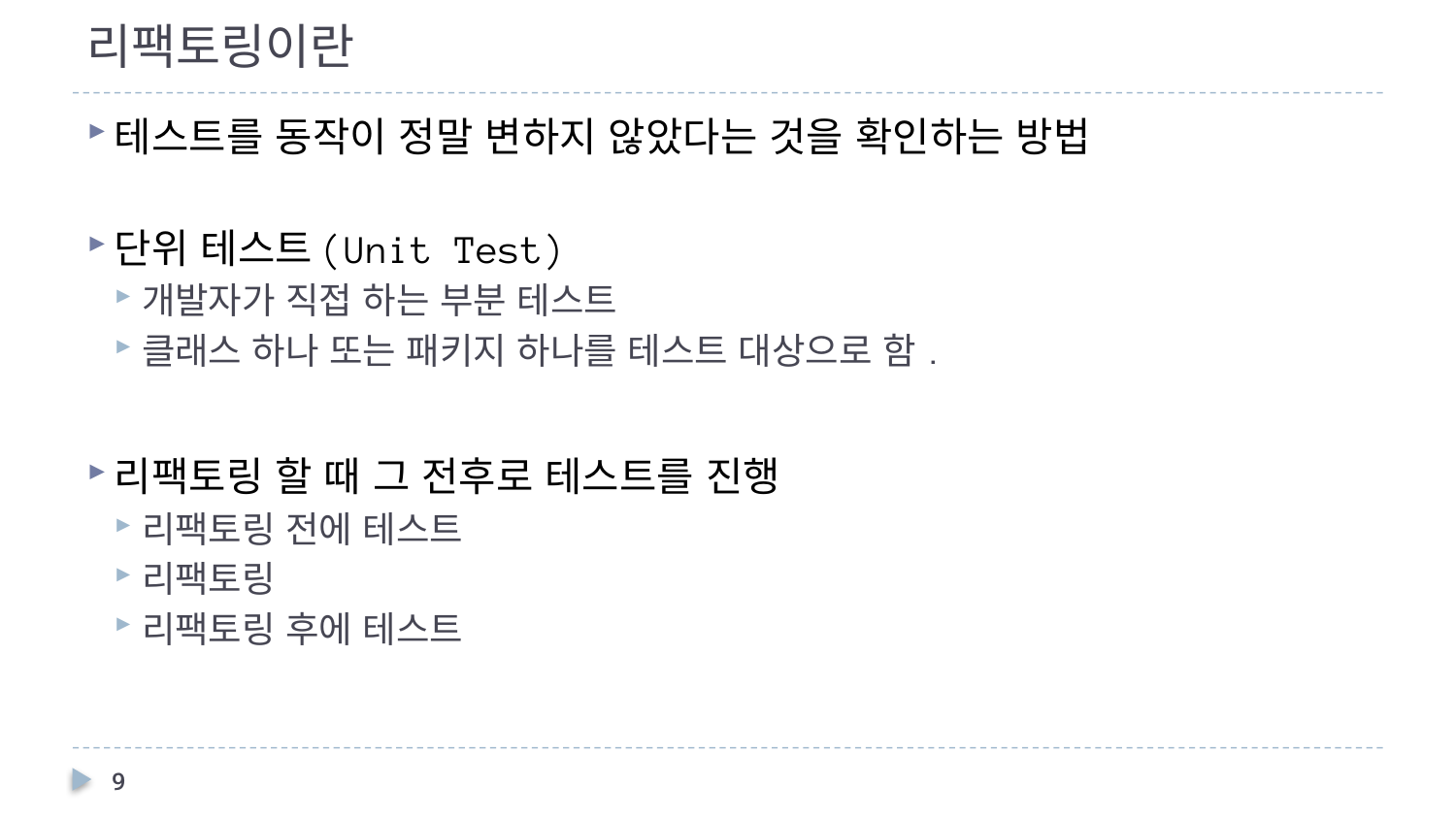

# 리팩토링이란
테스트를 동작이 정말 변하지 않았다는 것을 확인하는 방법

단위 테스트(Unit Test)
개발자가 직접 하는 부분 테스트
클래스 하나 또는 패키지 하나를 테스트 대상으로 함.

리팩토링 할 때 그 전후로 테스트를 진행
리팩토링 전에 테스트
리팩토링
리팩토링 후에 테스트
9